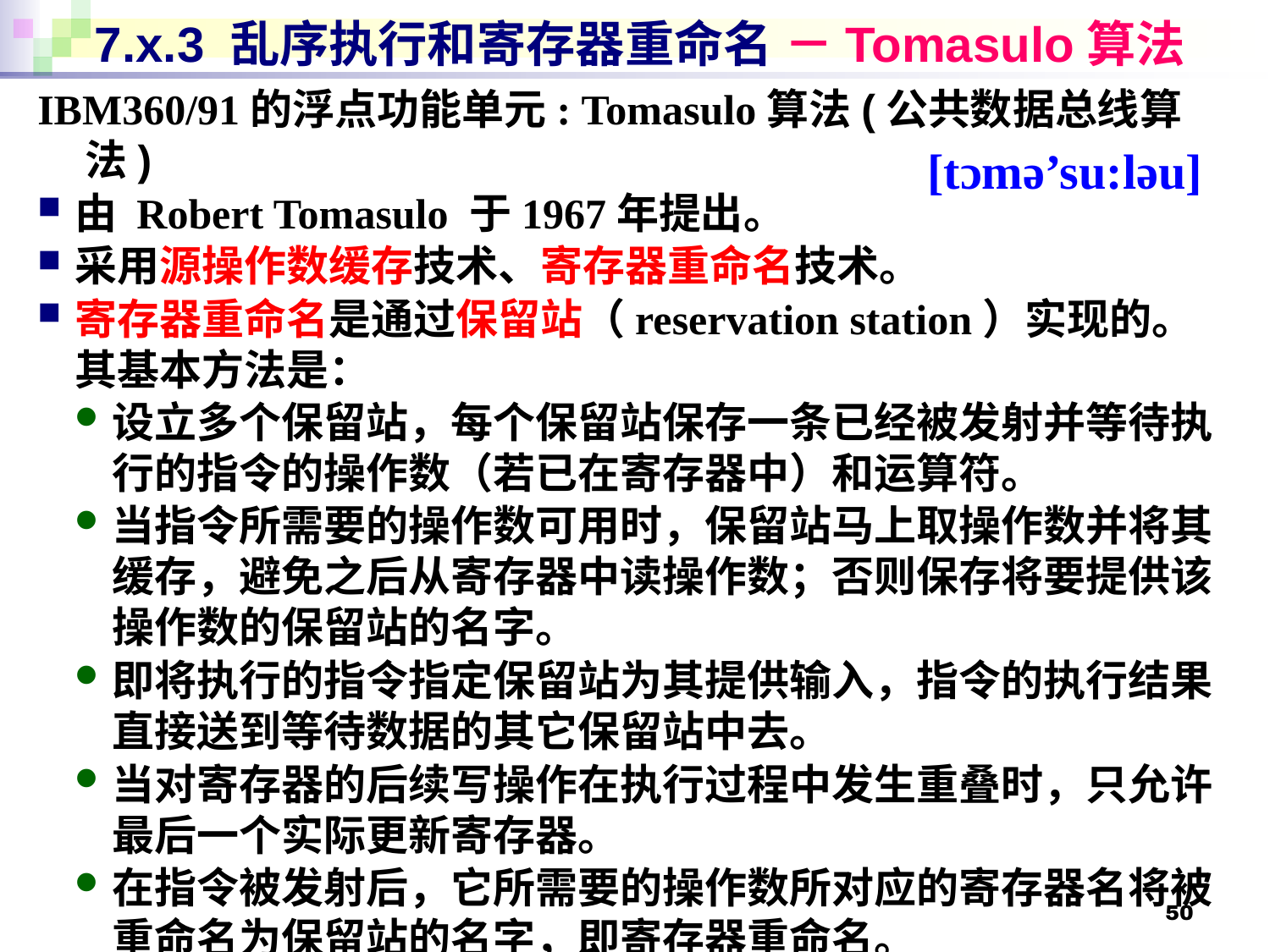

# 7.x.3 乱序执行和寄存器重命名 －Tomasulo算法
IBM360/91的浮点功能单元: Tomasulo算法(公共数据总线算法)
由 Robert Tomasulo 于1967年提出。
采用源操作数缓存技术、寄存器重命名技术。
寄存器重命名是通过保留站（reservation station）实现的。
其基本方法是：
设立多个保留站，每个保留站保存一条已经被发射并等待执行的指令的操作数（若已在寄存器中）和运算符。
当指令所需要的操作数可用时，保留站马上取操作数并将其缓存，避免之后从寄存器中读操作数；否则保存将要提供该操作数的保留站的名字。
即将执行的指令指定保留站为其提供输入，指令的执行结果直接送到等待数据的其它保留站中去。
当对寄存器的后续写操作在执行过程中发生重叠时，只允许最后一个实际更新寄存器。
在指令被发射后，它所需要的操作数所对应的寄存器名将被重命名为保留站的名字，即寄存器重命名。
[tɔmə’su:ləu]
50